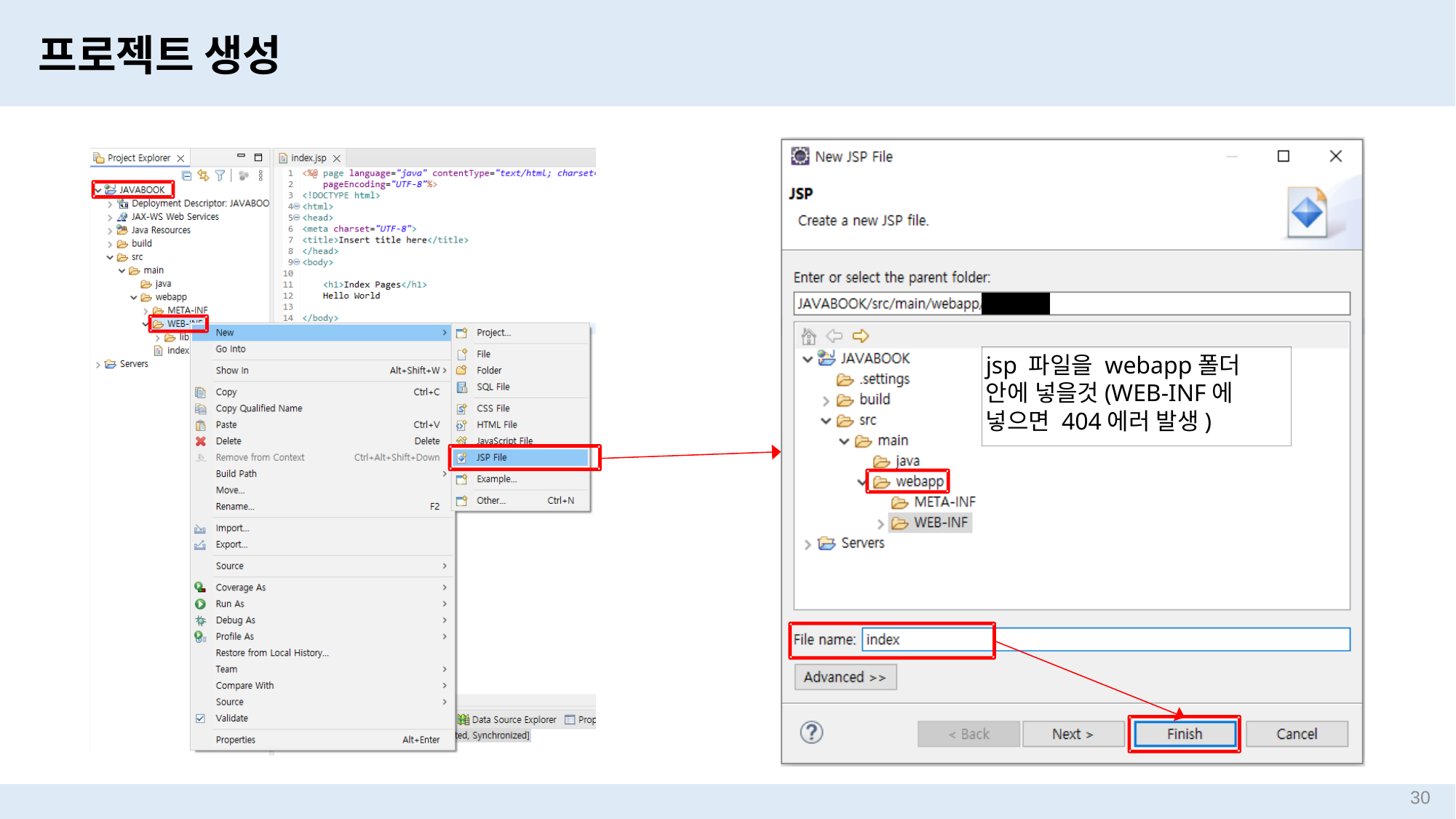

프로젝트 생성

jsp 파일을 webapp폴더 안에 넣을것(WEB-INF에 넣으면 404에러 발생)

30